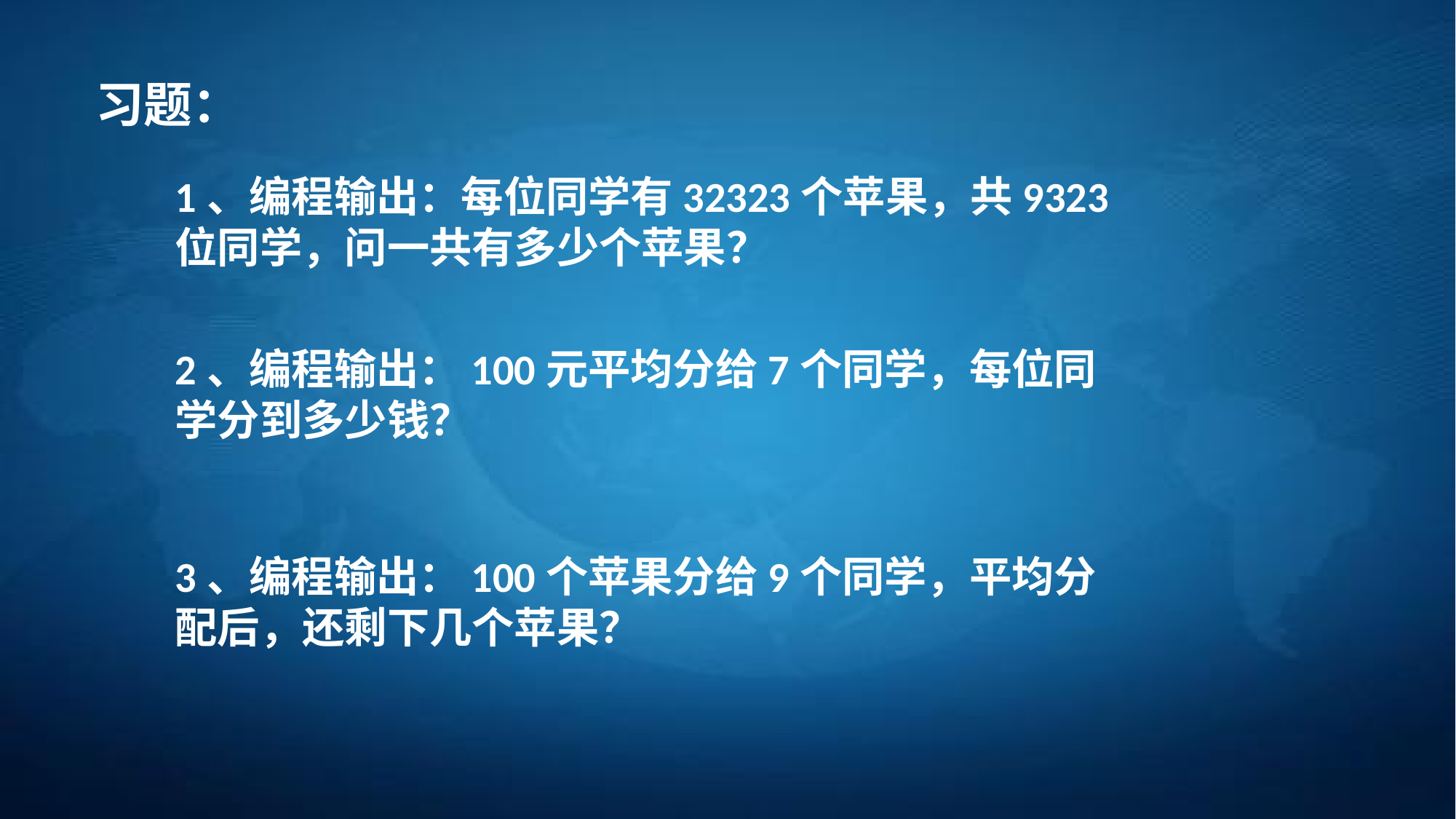

习题：
1、编程输出：每位同学有32323个苹果，共9323位同学，问一共有多少个苹果？
2、编程输出：100元平均分给7个同学，每位同学分到多少钱？
3、编程输出：100个苹果分给9个同学，平均分配后，还剩下几个苹果？